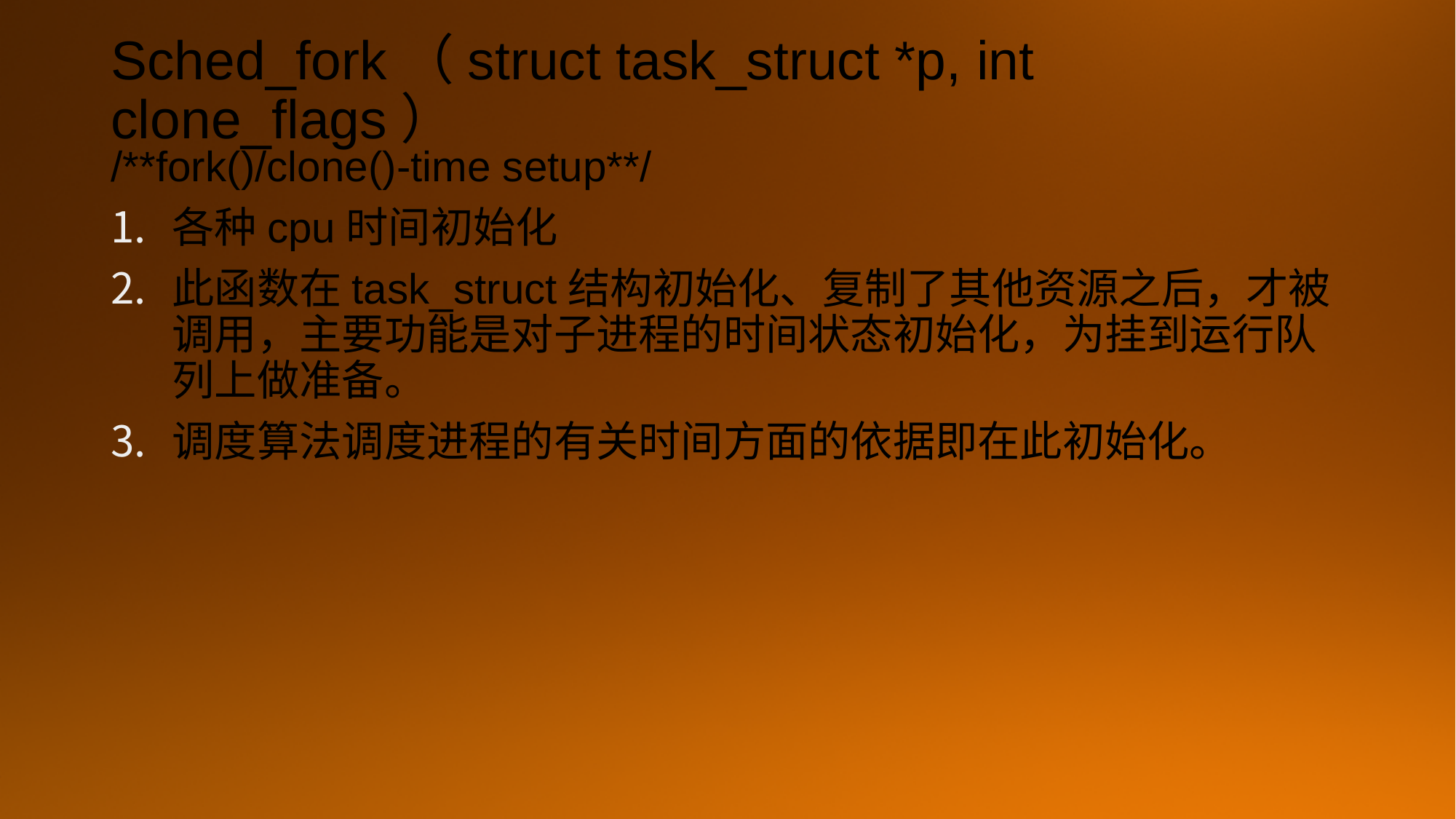

# Sched_fork（struct task_struct *p, int clone_flags）
/**fork()/clone()-time setup**/
各种cpu时间初始化
此函数在task_struct结构初始化、复制了其他资源之后，才被调用，主要功能是对子进程的时间状态初始化，为挂到运行队列上做准备。
调度算法调度进程的有关时间方面的依据即在此初始化。